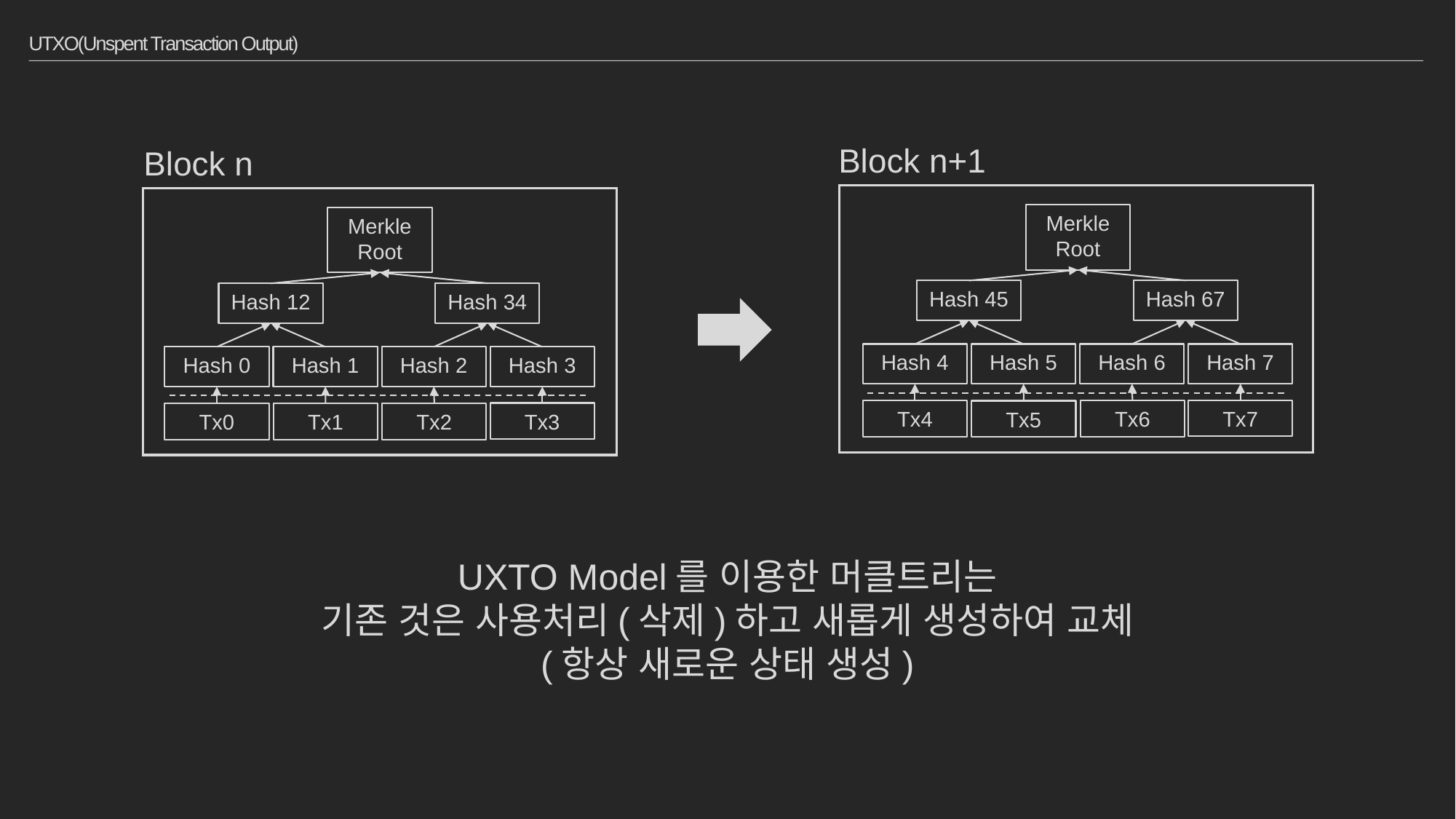

# UTXO(Unspent Transaction Output)
Block n+1
Block n

Merkle Root
Hash 67
Hash 45
Hash 4
Hash 5
Hash 6
Hash 7
Tx7
Tx4
Tx6
Tx5
Merkle Root
Hash 34
Hash 12
Hash 0
Hash 1
Hash 2
Hash 3
Tx3
Tx0
Tx2
Tx1

UXTO Model를 이용한 머클트리는
기존 것은 사용처리(삭제)하고 새롭게 생성하여 교체
(항상 새로운 상태 생성)